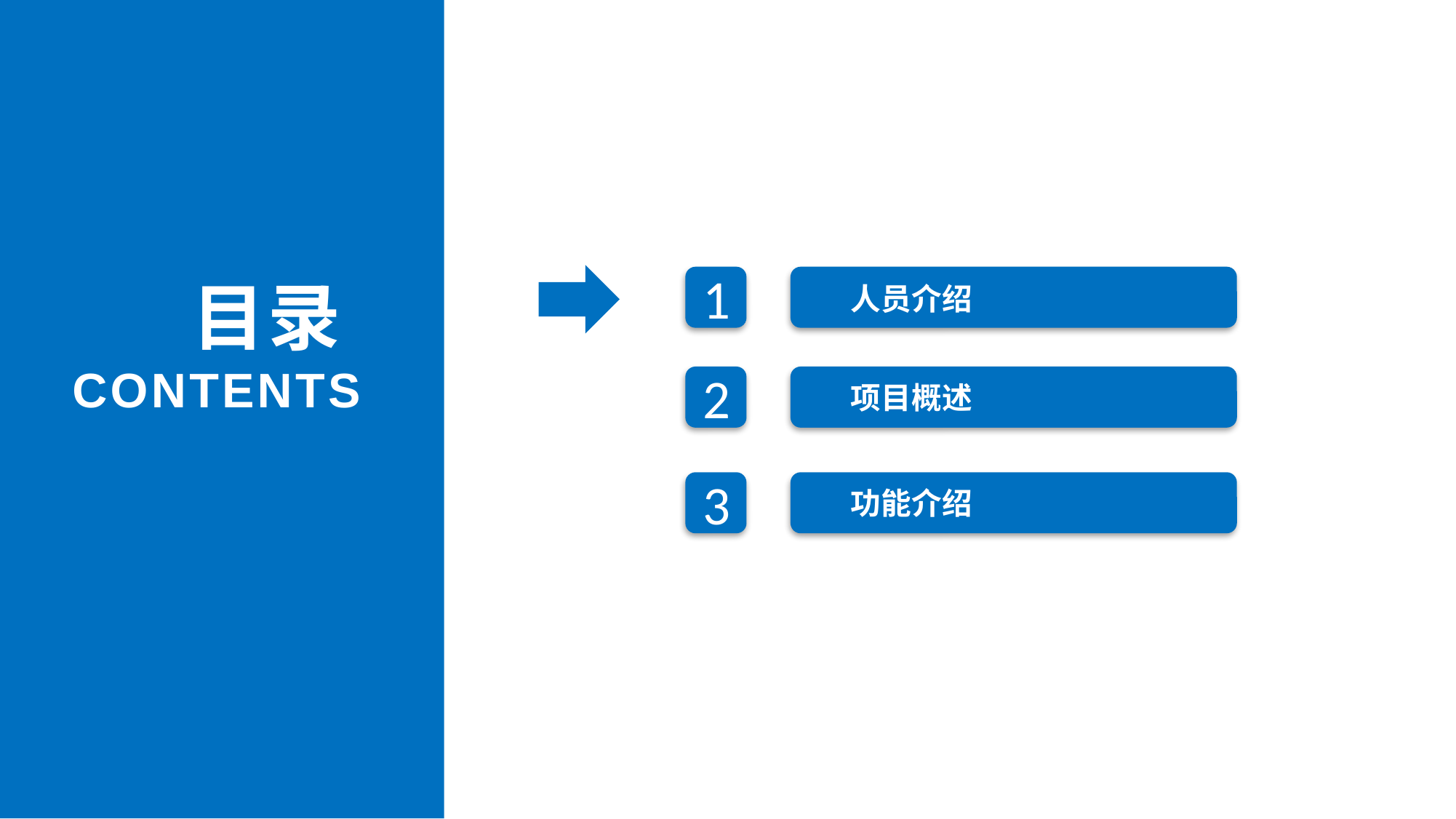

目录
CONTENTS

1

人员介绍
2

项目概述
3

功能介绍